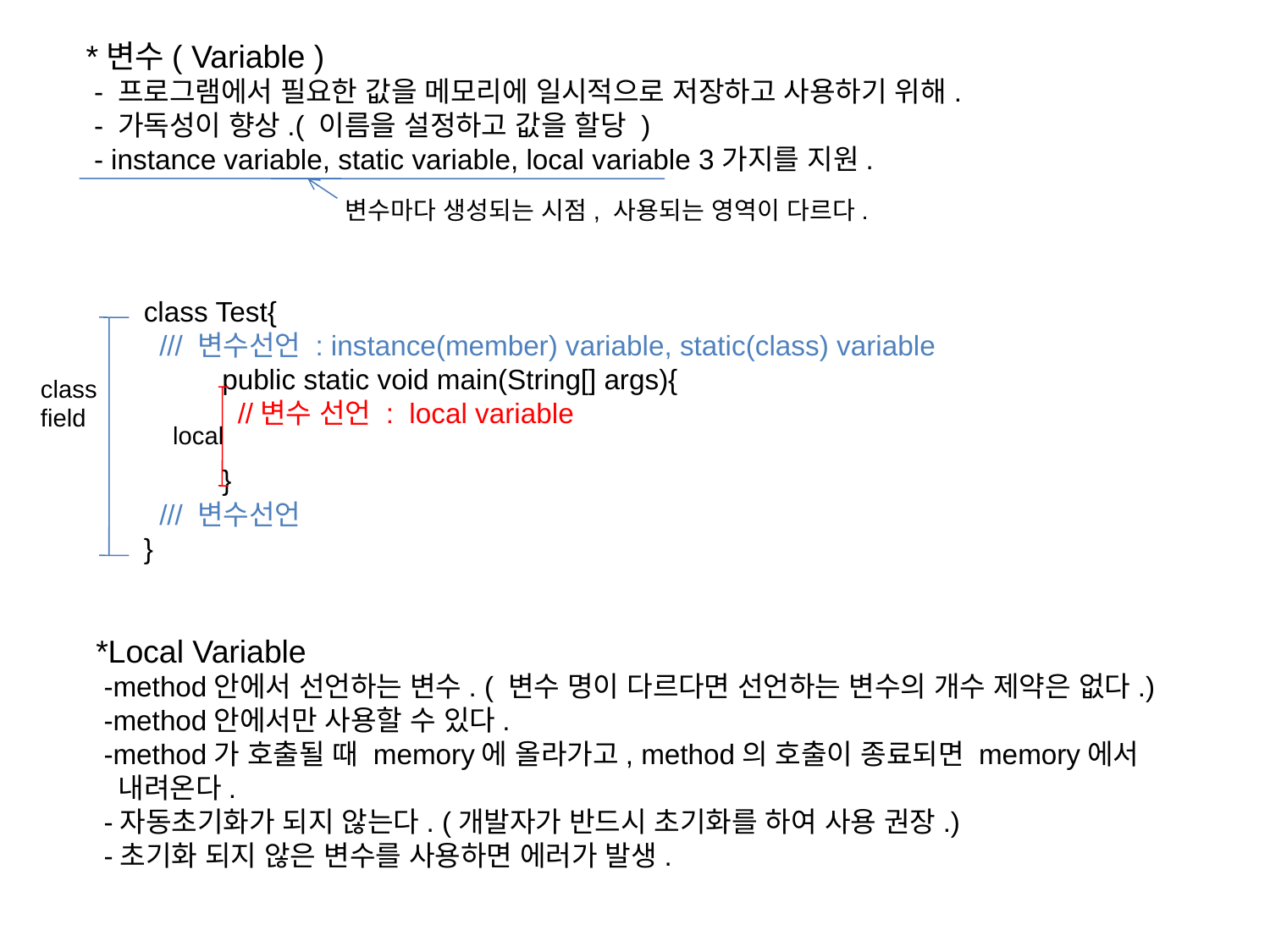

*변수( Variable )
 - 프로그램에서 필요한 값을 메모리에 일시적으로 저장하고 사용하기 위해.
 - 가독성이 향상.( 이름을 설정하고 값을 할당 )
 - instance variable, static variable, local variable 3가지를 지원.

변수마다 생성되는 시점, 사용되는 영역이 다르다.
class Test{
  /// 변수선언 : instance(member) variable, static(class) variable
          public static void main(String[] args){
            //변수 선언 :  local variable

          }
  /// 변수선언
}
class
field
local
*Local Variable
 -method안에서 선언하는 변수. ( 변수 명이 다르다면 선언하는 변수의 개수 제약은 없다.)
 -method안에서만 사용할 수 있다.
 -method가 호출될 때 memory에 올라가고, method의 호출이 종료되면 memory에서
  내려온다.
 -자동초기화가 되지 않는다. (개발자가 반드시 초기화를 하여 사용 권장.)
 -초기화 되지 않은 변수를 사용하면 에러가 발생.